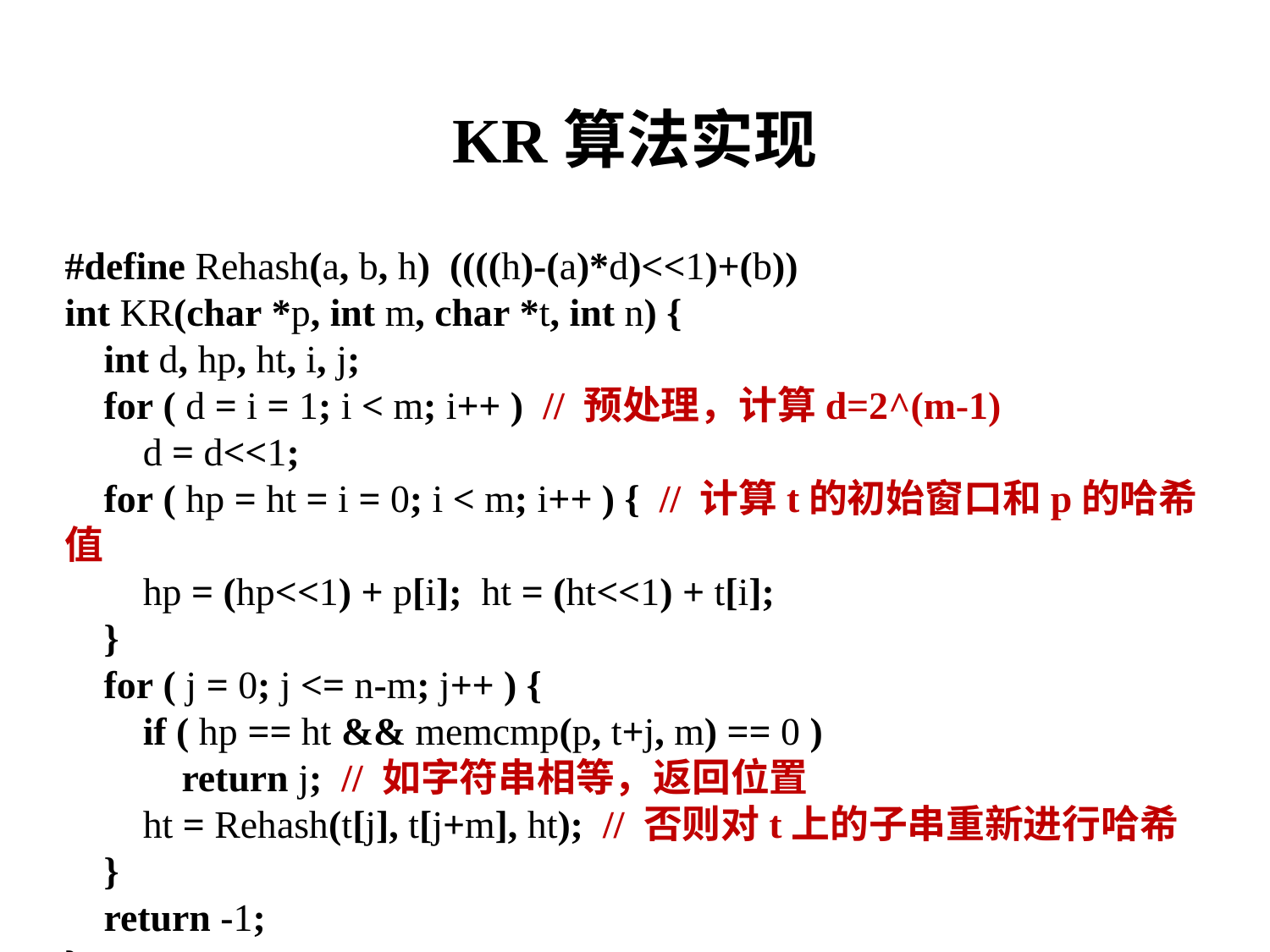

# KR算法实现
#define Rehash(a, b, h)  ((((h)-(a)*d)<<1)+(b))
int KR(char *p, int m, char *t, int n) {
    int d, hp, ht, i, j;
    for ( d = i = 1; i < m; i++ )  // 预处理，计算d=2^(m-1)
        d = d<<1;
    for ( hp = ht = i = 0; i < m; i++ ) {  // 计算t的初始窗口和p的哈希值
        hp = (hp<<1) + p[i];  ht = (ht<<1) + t[i];
    }
    for ( j = 0; j <= n-m; j++ ) {
        if ( hp == ht && memcmp(p, t+j, m) == 0 )
            return j;  // 如字符串相等，返回位置
        ht = Rehash(t[j], t[j+m], ht);  // 否则对t上的子串重新进行哈希
    }
    return -1;
}